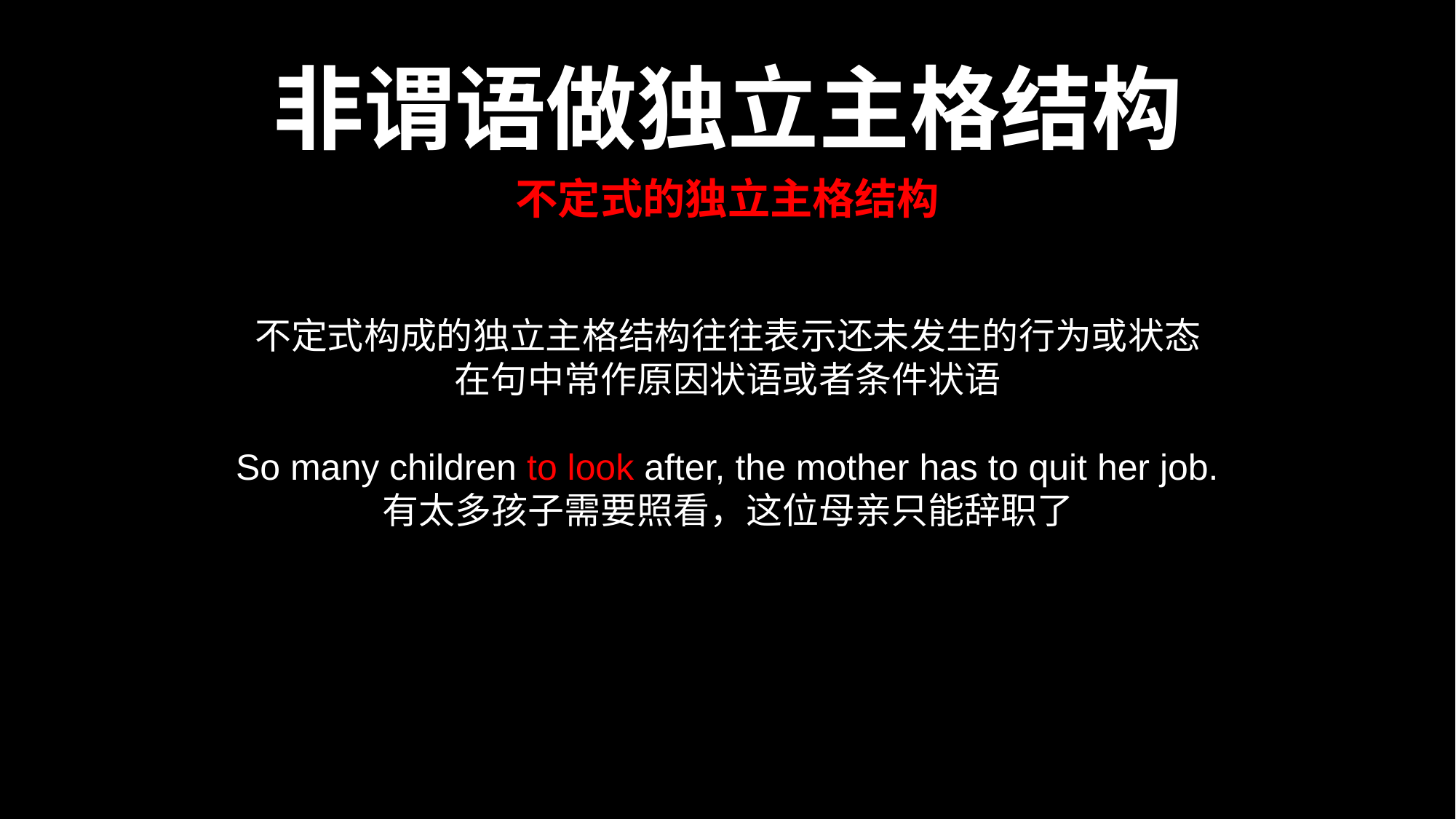

非谓语做独立主格结构
不定式的独立主格结构
不定式构成的独立主格结构往往表示还未发生的行为或状态
在句中常作原因状语或者条件状语

So many children to look after, the mother has to quit her job.
有太多孩子需要照看，这位母亲只能辞职了